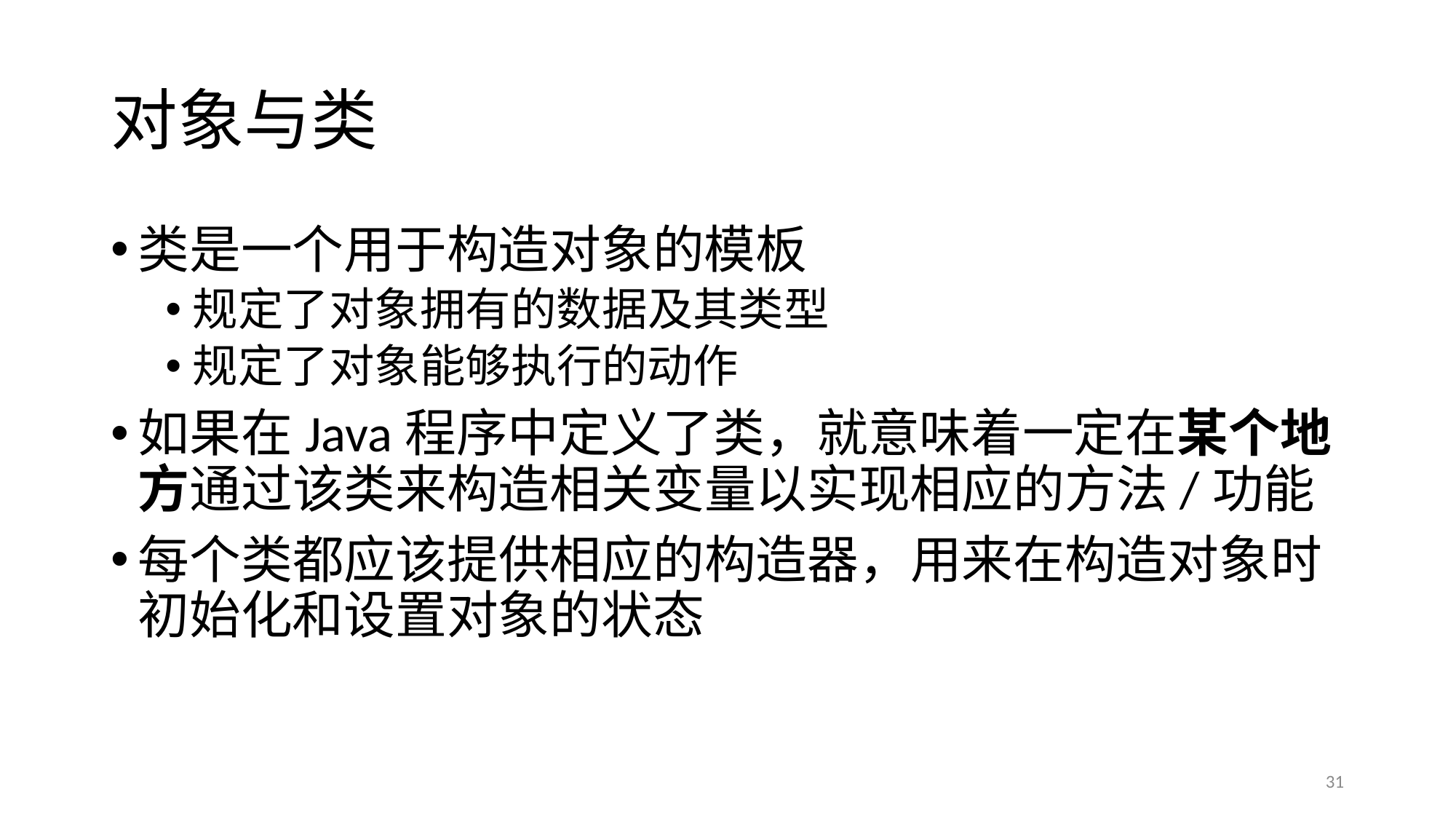

# 对象与类
类是一个用于构造对象的模板
规定了对象拥有的数据及其类型
规定了对象能够执行的动作
如果在Java程序中定义了类，就意味着一定在某个地方通过该类来构造相关变量以实现相应的方法/功能
每个类都应该提供相应的构造器，用来在构造对象时初始化和设置对象的状态
31